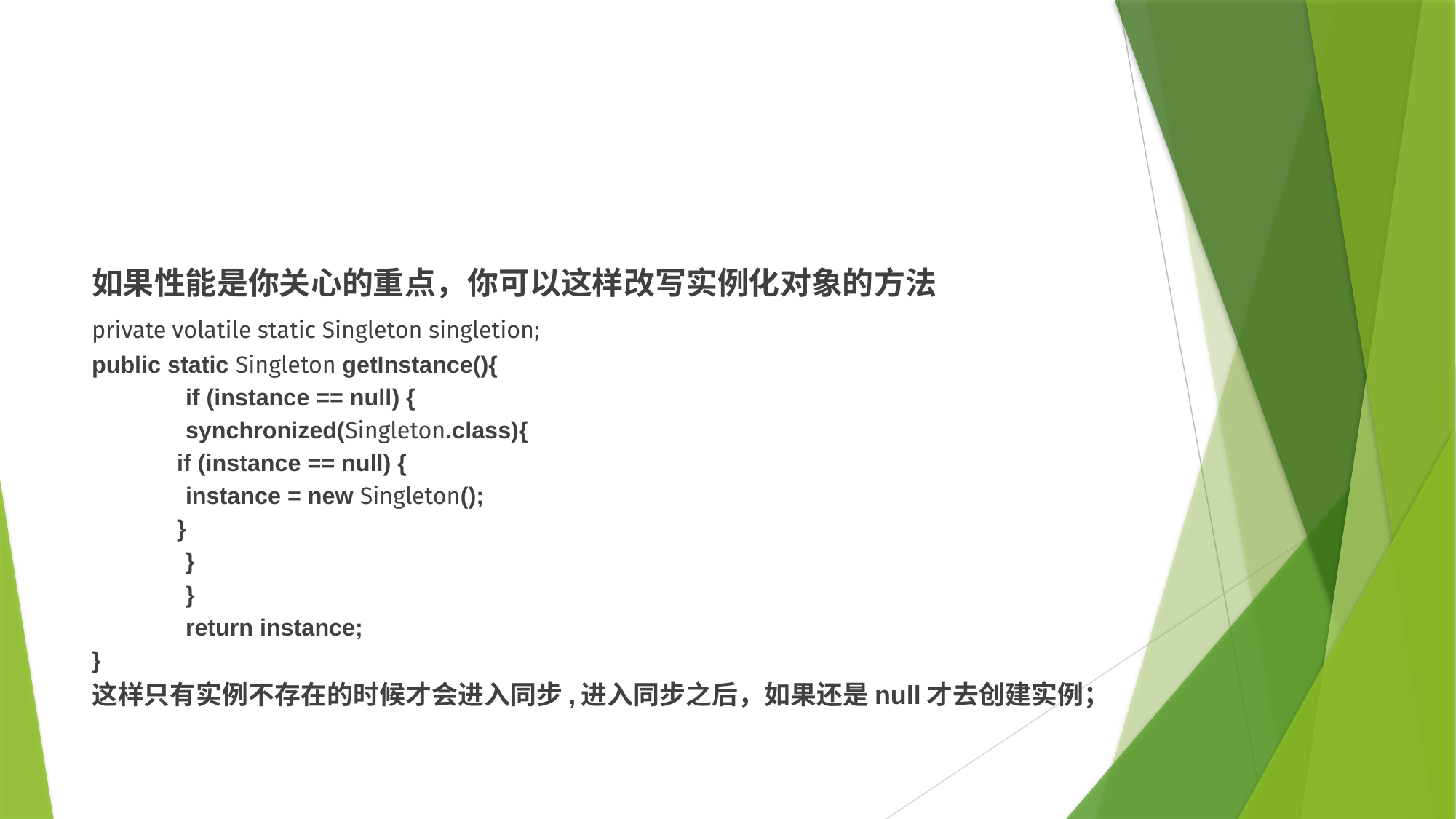

#
如果性能是你关心的重点，你可以这样改写实例化对象的方法
private volatile static Singleton singletion;
public static Singleton getInstance(){
	if (instance == null) {
		synchronized(Singleton.class){
             if (instance == null) {
				instance = new Singleton();
             }
		}
	}
	return instance;
}
这样只有实例不存在的时候才会进入同步,进入同步之后，如果还是null才去创建实例；